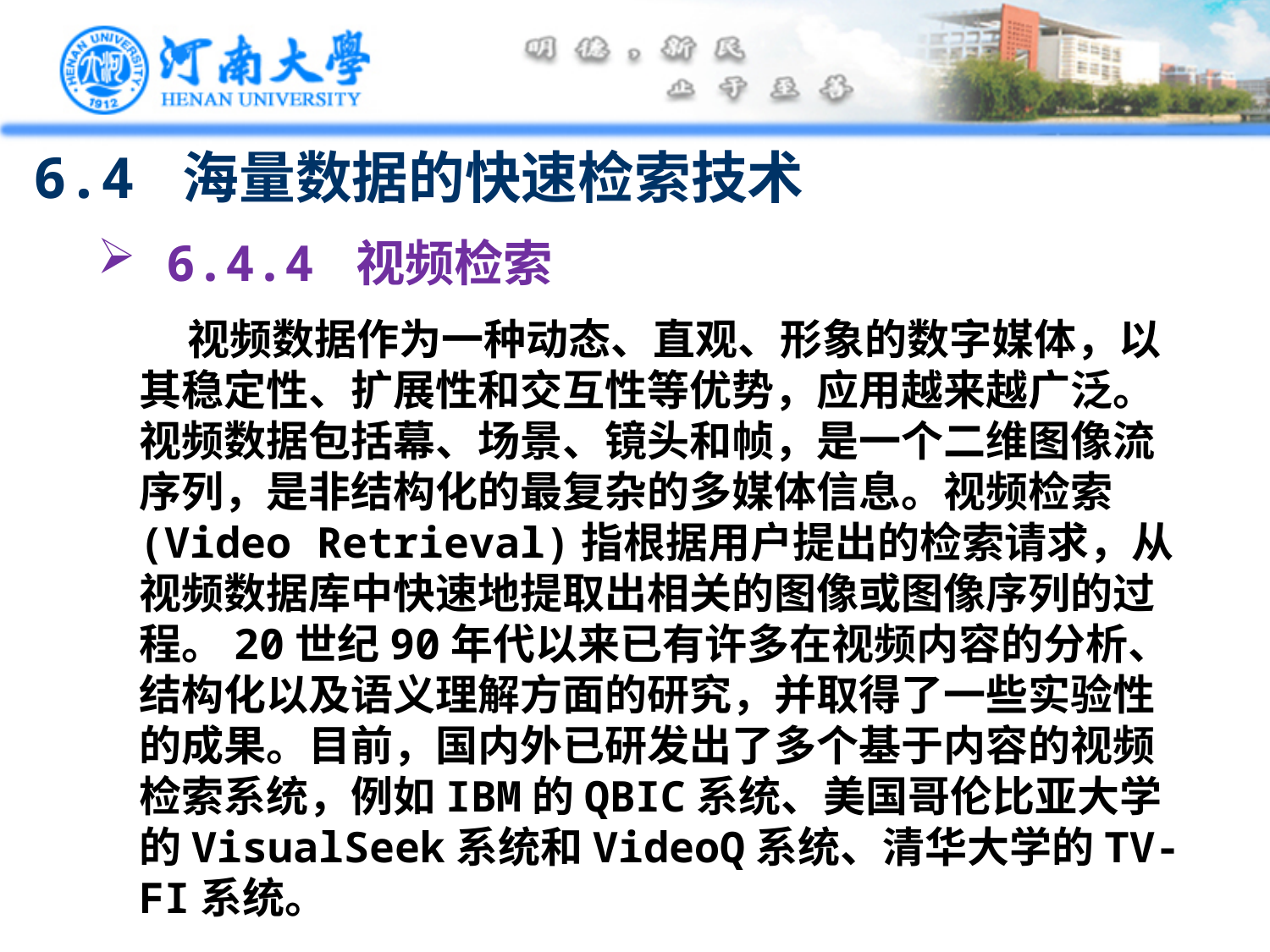

6.4 海量数据的快速检索技术
 6.4.4 视频检索
    视频数据作为一种动态、直观、形象的数字媒体，以其稳定性、扩展性和交互性等优势，应用越来越广泛。视频数据包括幕、场景、镜头和帧，是一个二维图像流序列，是非结构化的最复杂的多媒体信息。视频检索(Video Retrieval)指根据用户提出的检索请求，从视频数据库中快速地提取出相关的图像或图像序列的过程。20世纪90年代以来已有许多在视频内容的分析、结构化以及语义理解方面的研究，并取得了一些实验性的成果。目前，国内外已研发出了多个基于内容的视频检索系统，例如IBM的QBIC系统、美国哥伦比亚大学的VisualSeek系统和VideoQ系统、清华大学的TV-FI系统。